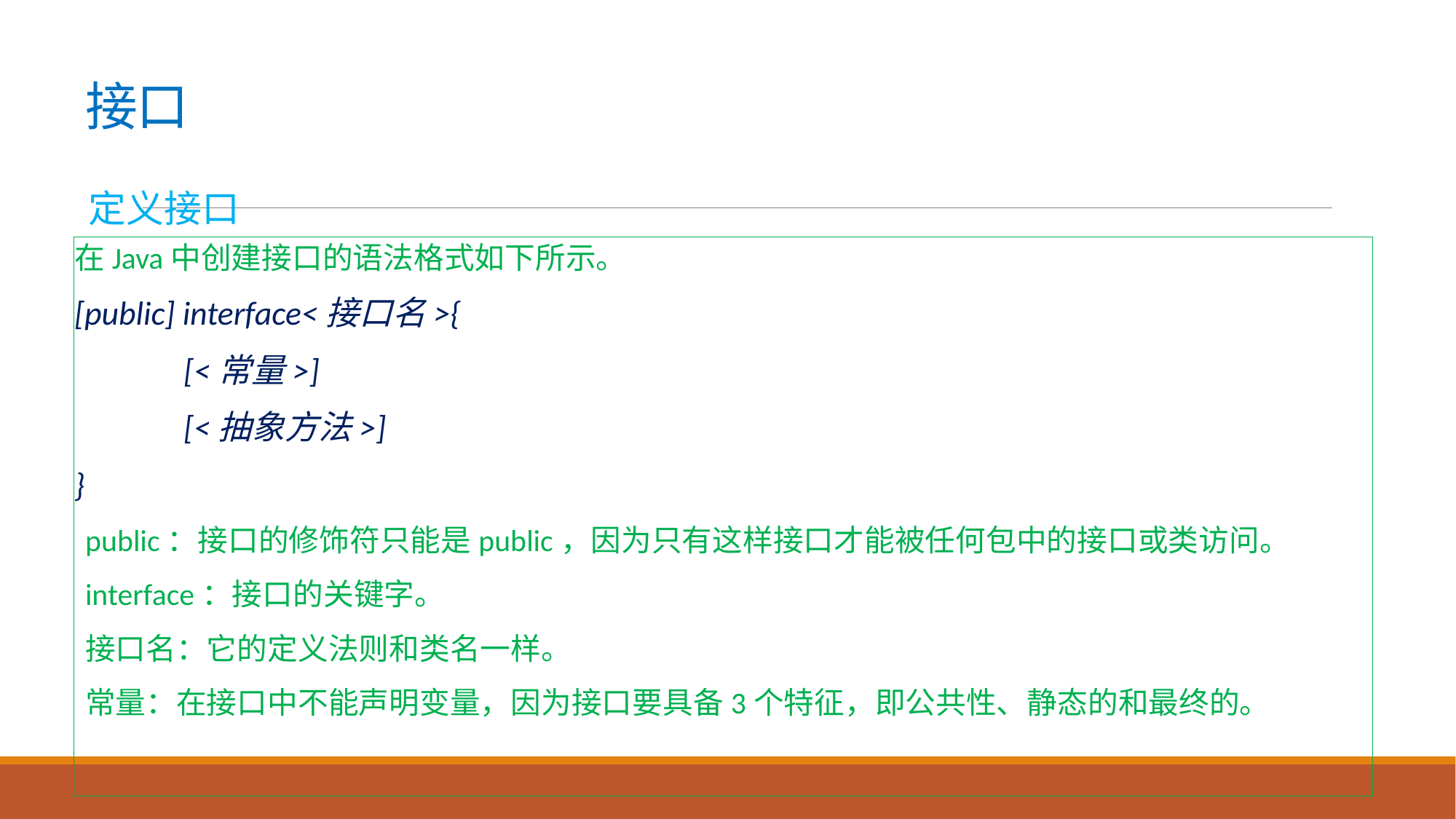

# 接口

定义接口
在Java中创建接口的语法格式如下所示。
[public] interface<接口名>{
	[<常量>]
	[<抽象方法>]
}
public：接口的修饰符只能是public，因为只有这样接口才能被任何包中的接口或类访问。
interface：接口的关键字。
接口名：它的定义法则和类名一样。
常量：在接口中不能声明变量，因为接口要具备3个特征，即公共性、静态的和最终的。